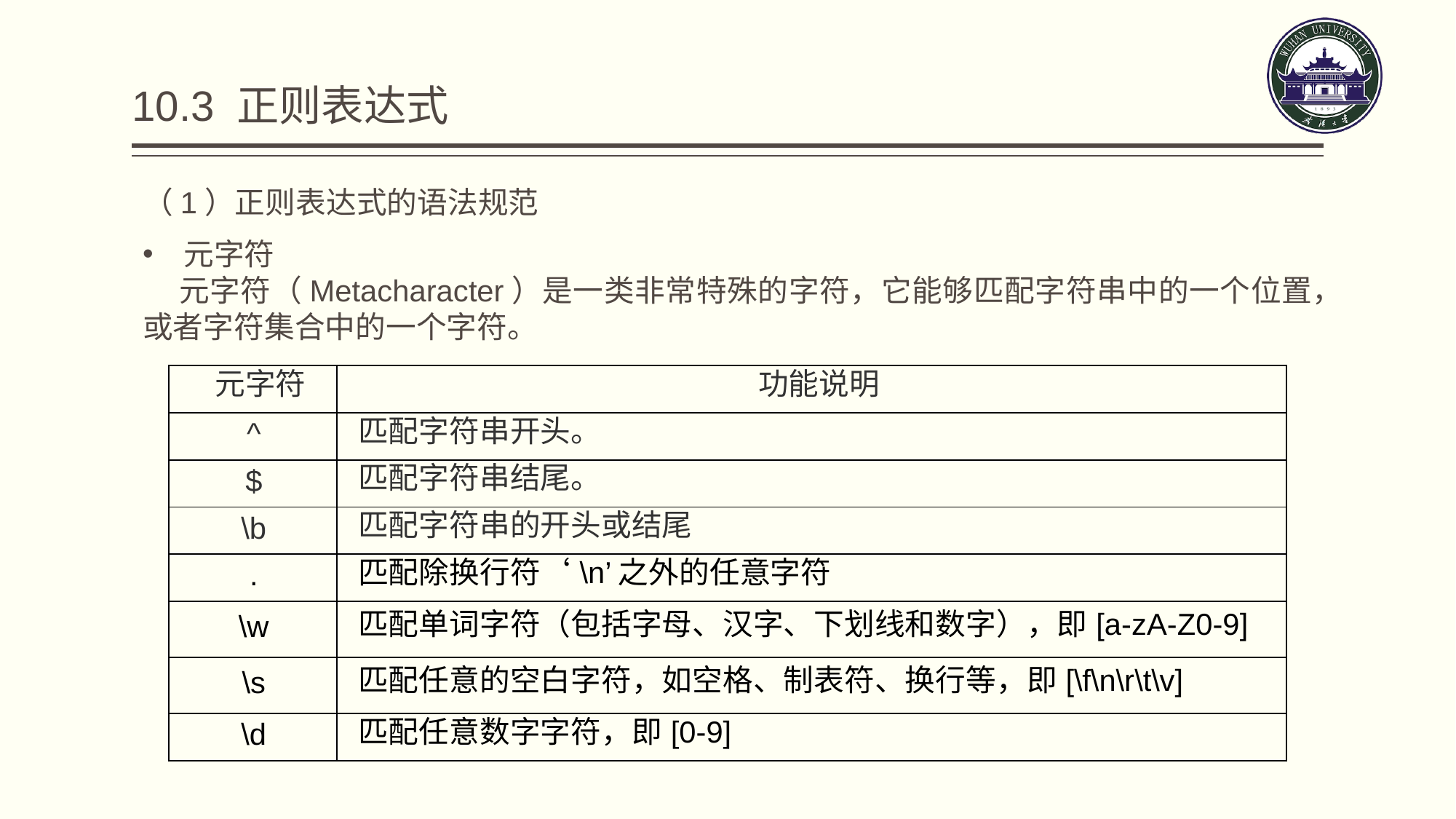

# 10.3 正则表达式
（1）正则表达式的语法规范
元字符
    元字符（Metacharacter）是一类非常特殊的字符，它能够匹配字符串中的一个位置，或者字符集合中的一个字符。
| 元字符 | 功能说明 |
| --- | --- |
| ^ | 匹配字符串开头。 |
| $ | 匹配字符串结尾。 |
| \b | 匹配字符串的开头或结尾 |
| . | 匹配除换行符‘\n’之外的任意字符 |
| \w | 匹配单词字符（包括字母、汉字、下划线和数字），即[a-zA-Z0-9] |
| \s | 匹配任意的空白字符，如空格、制表符、换行等，即[\f\n\r\t\v] |
| \d | 匹配任意数字字符，即[0-9] |